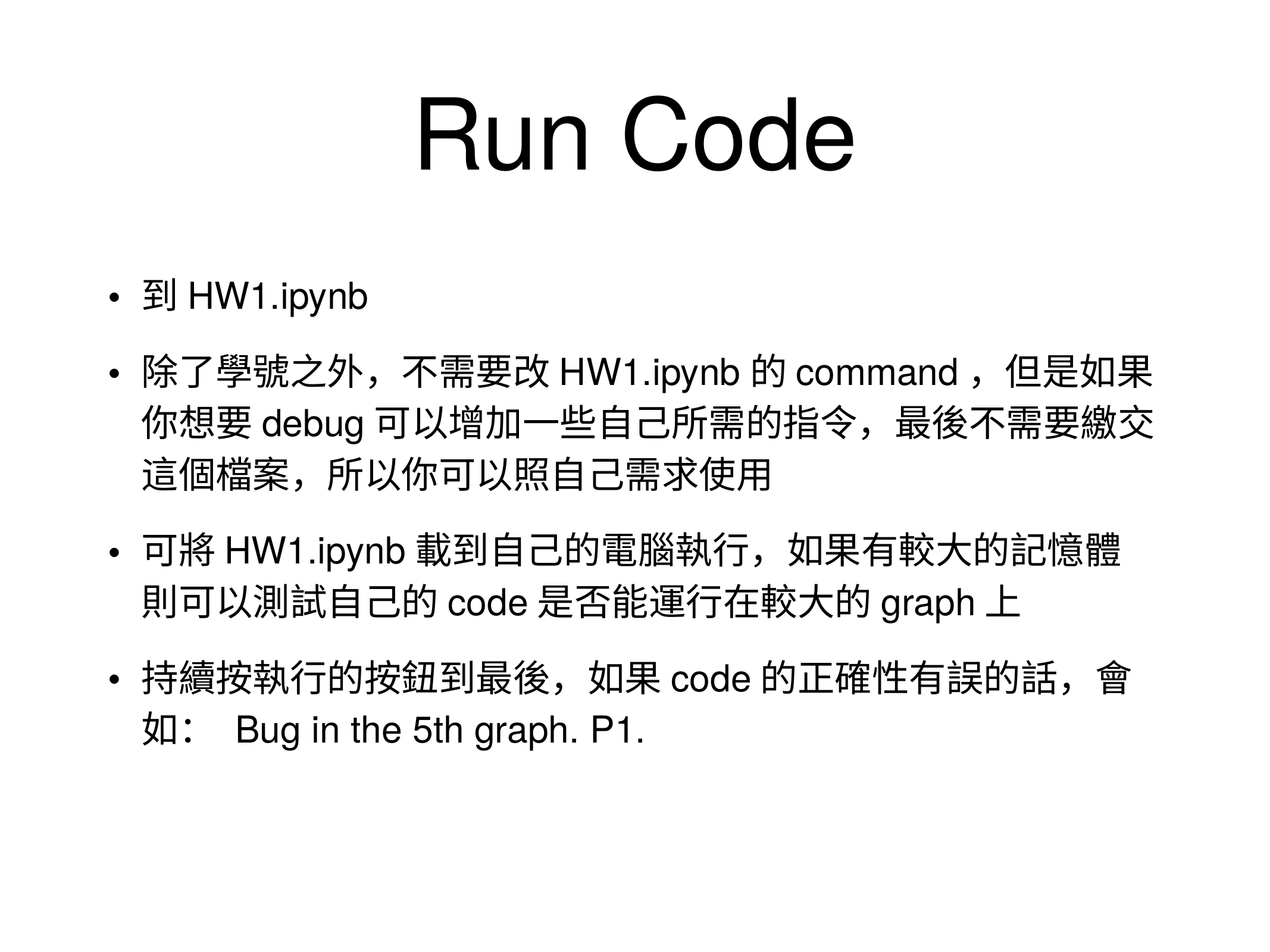

# Run Code
到HW1.ipynb
除了學號之外，不需要改HW1.ipynb的command，但是如果你想要debug可以增加一些自己所需的指令，最後不需要繳交這個檔案，所以你可以照自己需求使用
可將HW1.ipynb載到自己的電腦執行，如果有較大的記憶體則可以測試自己的code是否能運行在較大的graph上
持續按執行的按鈕到最後，如果code的正確性有誤的話，會如： Bug in the 5th graph. P1.